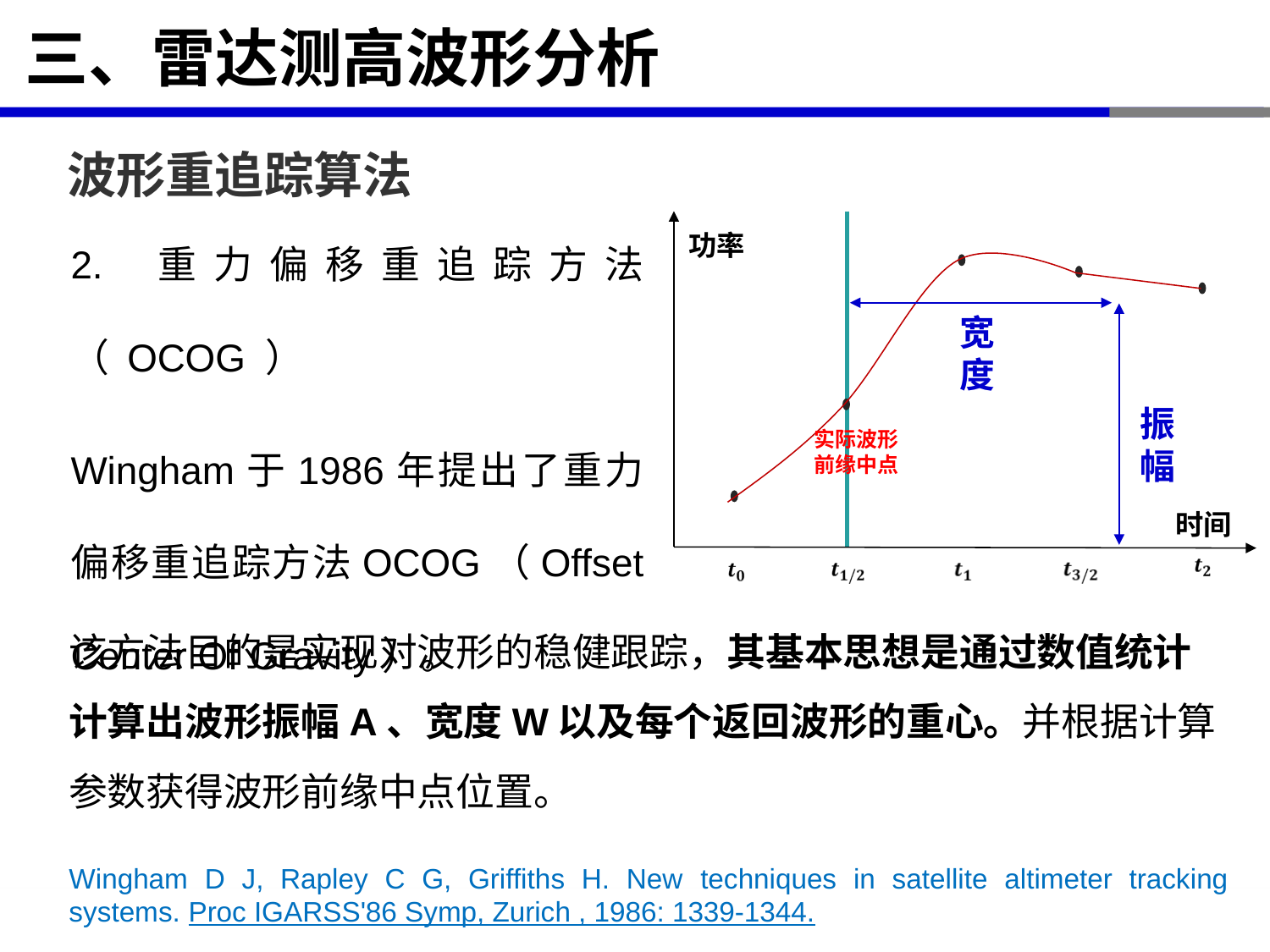

# 三、雷达测高波形分析
波形重追踪算法
2. 重力偏移重追踪方法（ OCOG ）
Wingham于1986年提出了重力偏移重追踪方法OCOG（Offset Center Of Gravity）。
功率

时间

实际波形前缘中点
宽度
振幅
该方法目的是实现对波形的稳健跟踪，其基本思想是通过数值统计计算出波形振幅A、宽度W以及每个返回波形的重心。并根据计算参数获得波形前缘中点位置。
Wingham D J, Rapley C G, Griffiths H. New techniques in satellite altimeter tracking systems. Proc IGARSS'86 Symp, Zurich , 1986: 1339-1344.